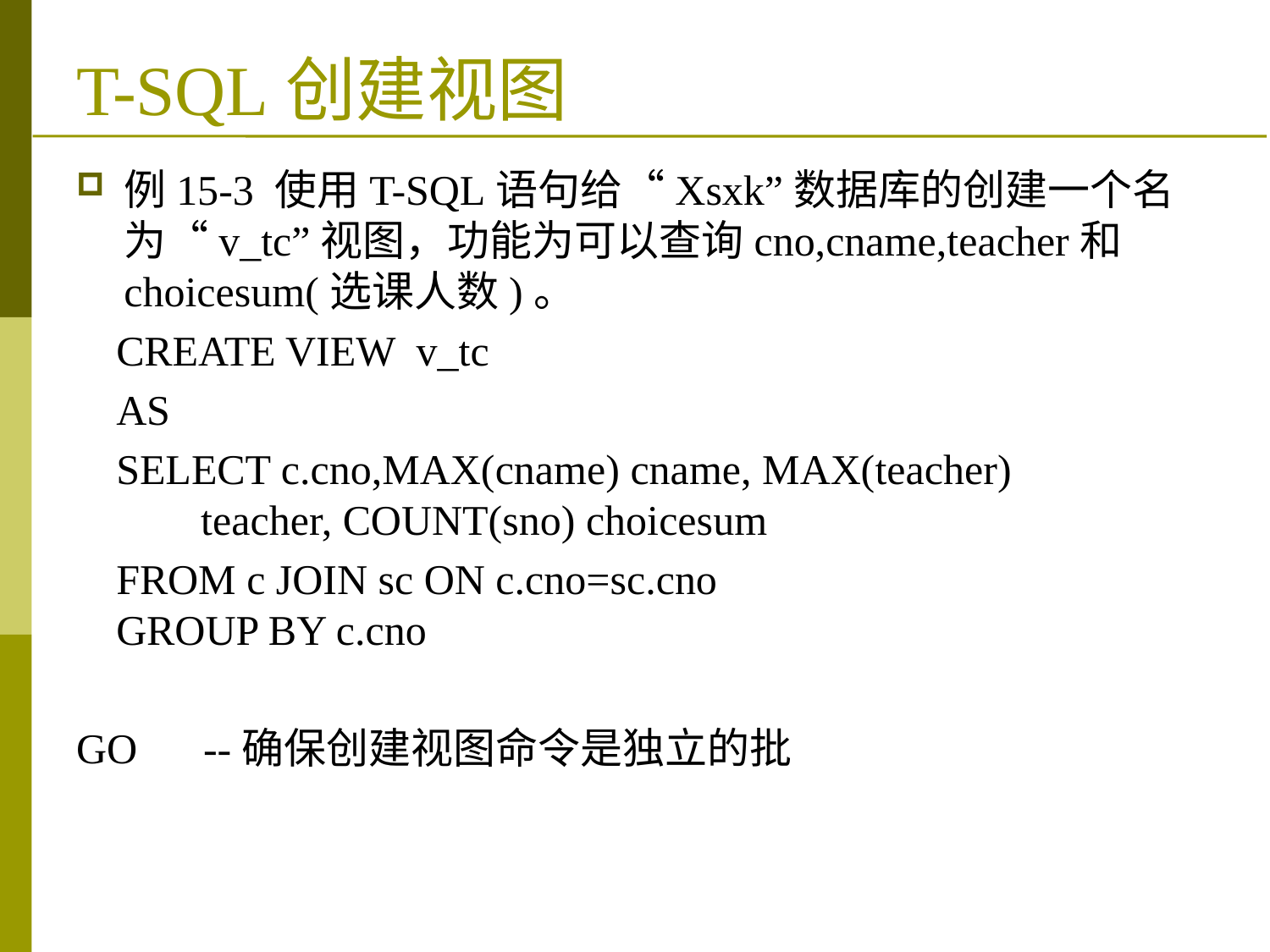

# T-SQL创建视图
例15-3 使用T-SQL语句给“Xsxk”数据库的创建一个名为“v_tc”视图，功能为可以查询cno,cname,teacher和choicesum(选课人数)。
CREATE VIEW  v_tc
AS
SELECT c.cno,MAX(cname) cname, MAX(teacher)
        teacher, COUNT(sno) choicesum
FROM c JOIN sc ON c.cno=sc.cno
GROUP BY c.cno

GO	--确保创建视图命令是独立的批